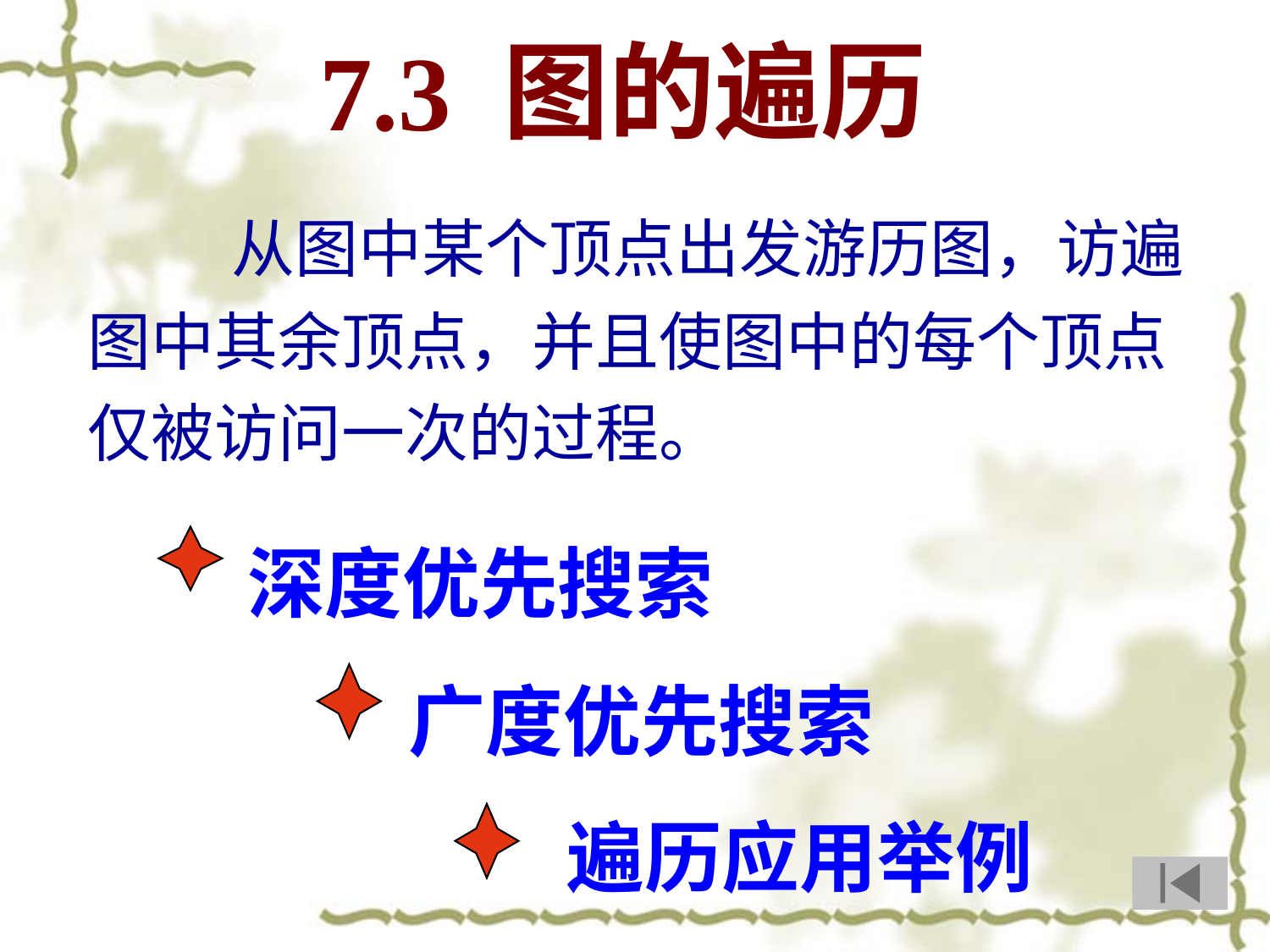

7.3 图的遍历
        从图中某个顶点出发游历图，访遍
图中其余顶点，并且使图中的每个顶点
仅被访问一次的过程。

深度优先搜索

广度优先搜索
遍历应用举例